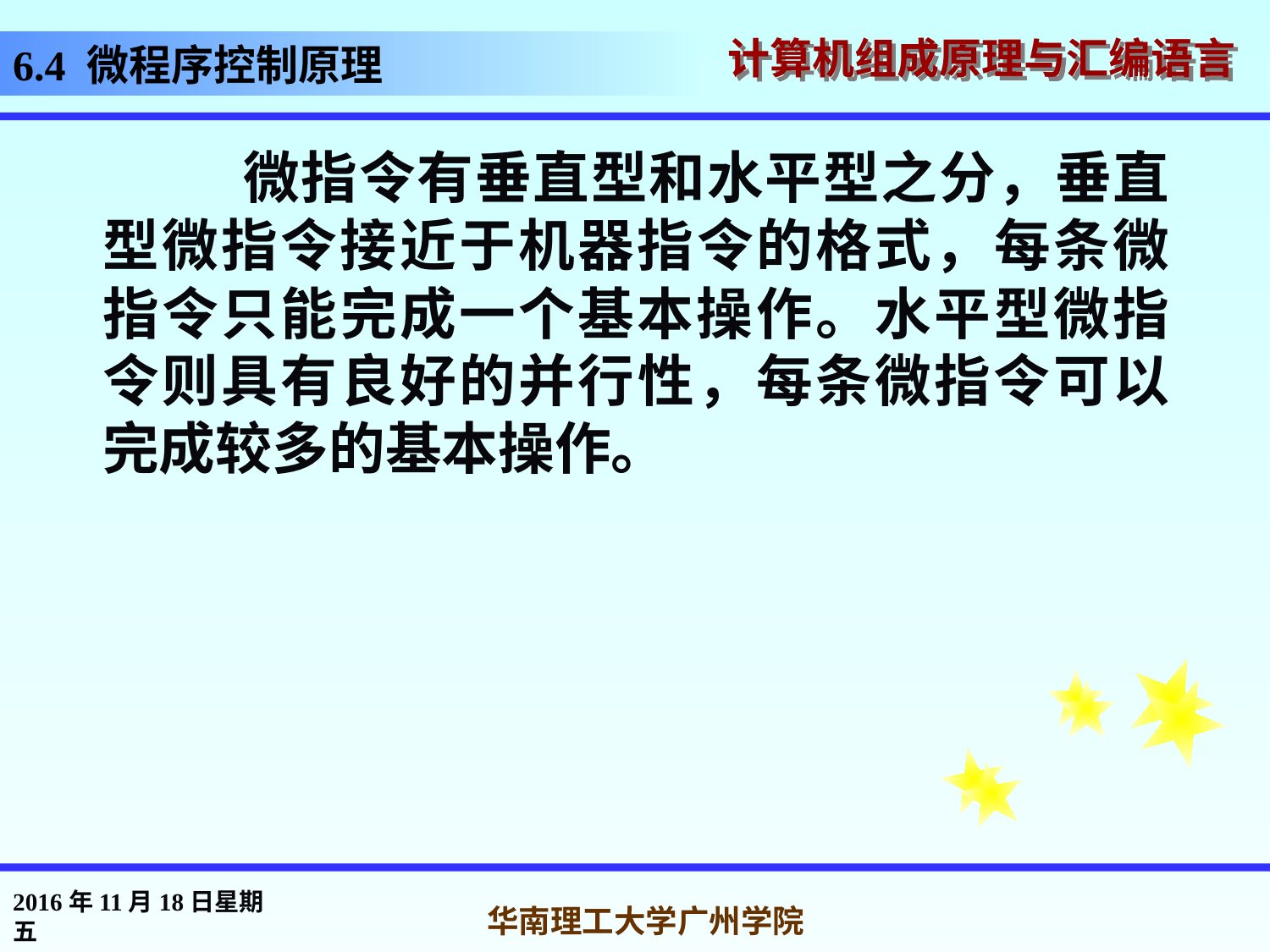

# 6.4 微程序控制原理
            微指令有垂直型和水平型之分，垂直型微指令接近于机器指令的格式，每条微指令只能完成一个基本操作。水平型微指令则具有良好的并行性，每条微指令可以完成较多的基本操作。
2016年11月18日星期五
华南理工大学广州学院